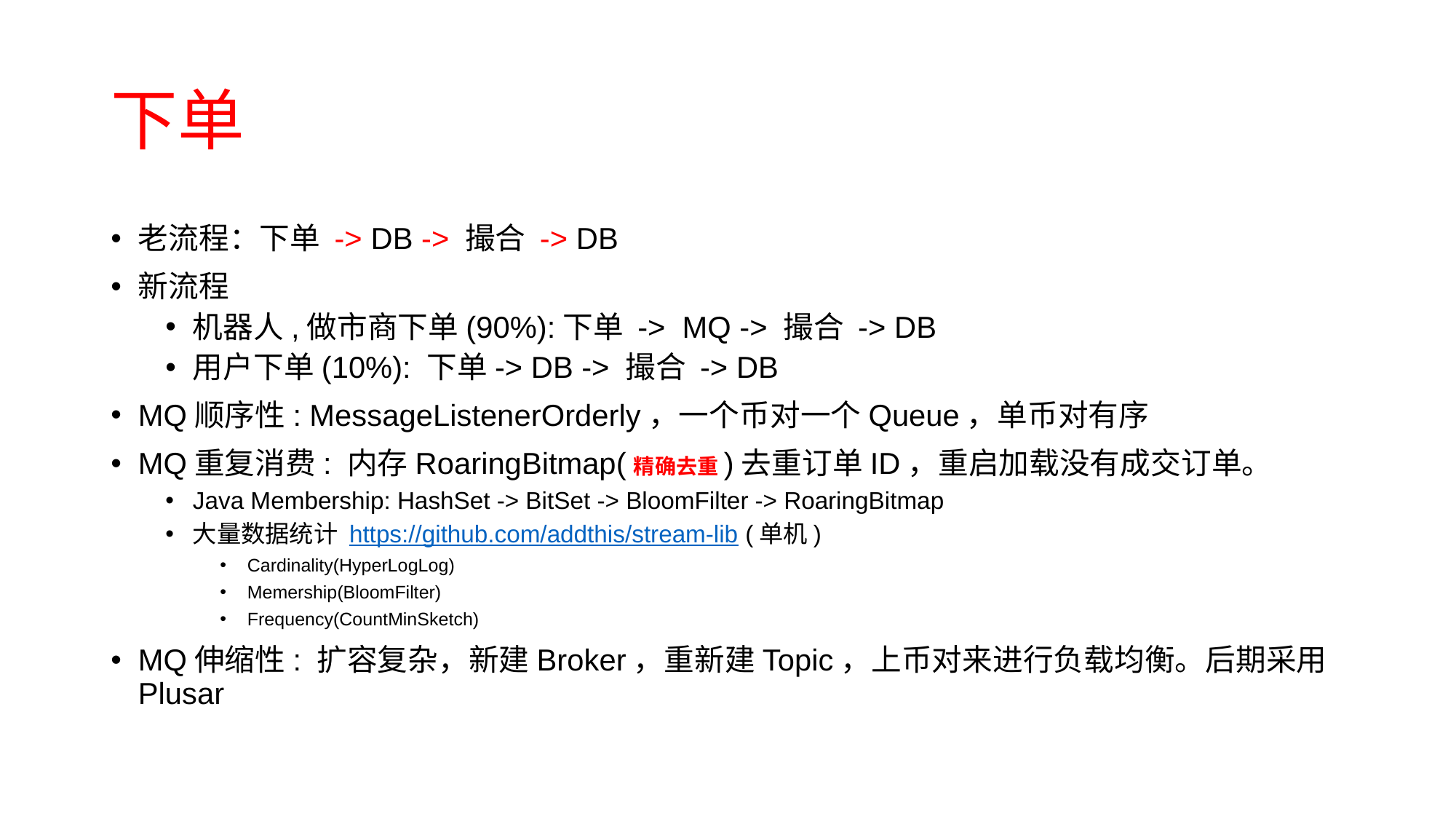

# 下单
老流程：下单 -> DB -> 撮合 -> DB
新流程
机器人,做市商下单(90%):下单 ->  MQ -> 撮合 -> DB
用户下单(10%): 下单-> DB -> 撮合 -> DB
MQ顺序性: MessageListenerOrderly，一个币对一个Queue，单币对有序
MQ重复消费: 内存RoaringBitmap(精确去重)去重订单ID，重启加载没有成交订单。
Java Membership: HashSet -> BitSet -> BloomFilter -> RoaringBitmap
大量数据统计 https://github.com/addthis/stream-lib (单机)
Cardinality(HyperLogLog)
Memership(BloomFilter)
Frequency(CountMinSketch)
MQ伸缩性: 扩容复杂，新建Broker，重新建Topic，上币对来进行负载均衡。后期采用Plusar